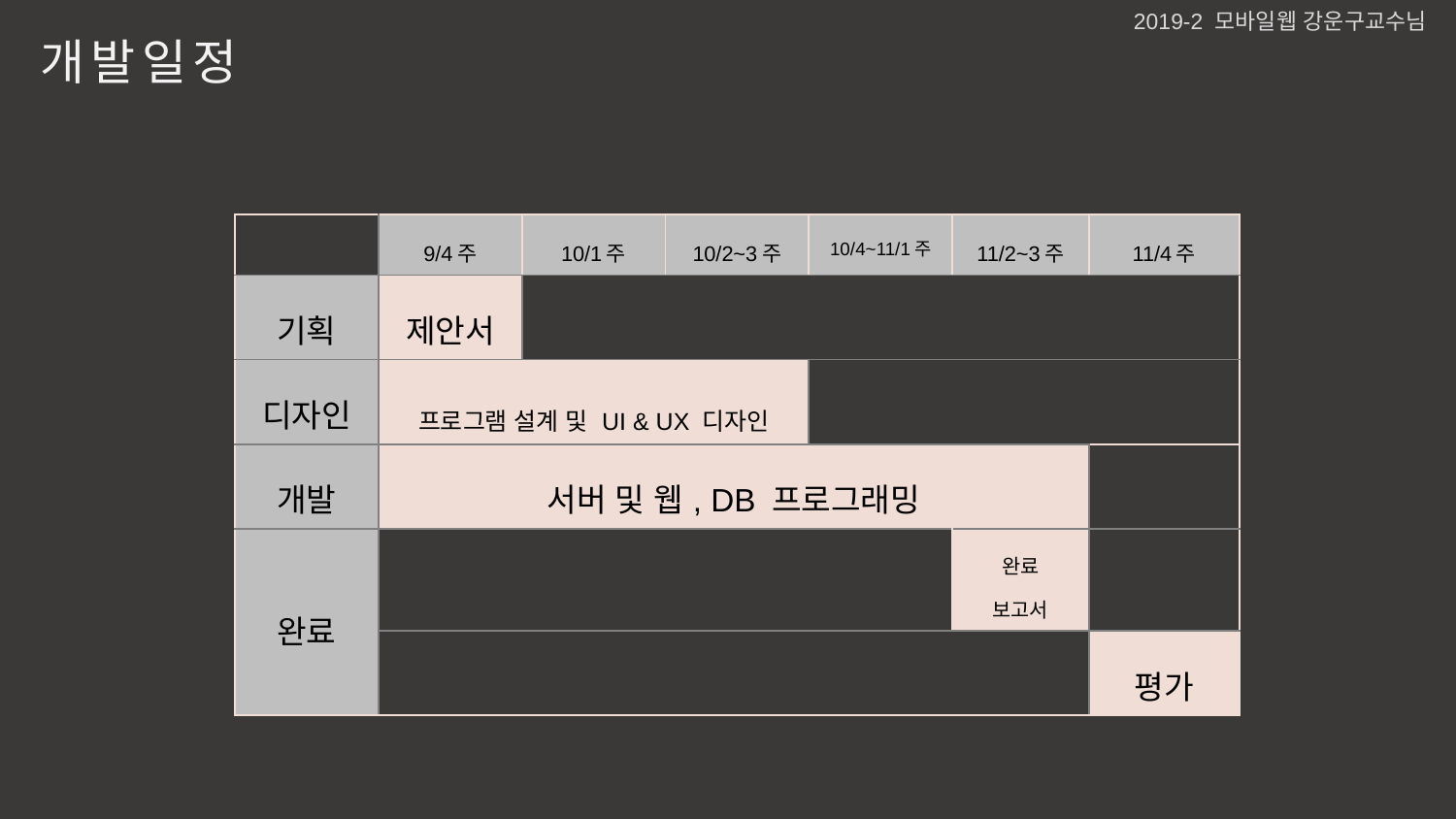

2019-2 모바일웹 강운구교수님
개발일정
|  | 9/4주 | 10/1주 | 10/2~3주 | 10/4~11/1주 | 11/2~3주 | 11/4주 |
| --- | --- | --- | --- | --- | --- | --- |
| 기획 | 제안서 |  |  |  |  |  |
| 디자인 | 프로그램 설계 및 UI & UX 디자인 |  |  |  |  |  |
| 개발 | 서버 및 웹, DB 프로그래밍 |  |  |  |  |  |
| 완료 |  |  |  |  | 완료 보고서 |  |
|  |  |  |  |  |  | 평가 |